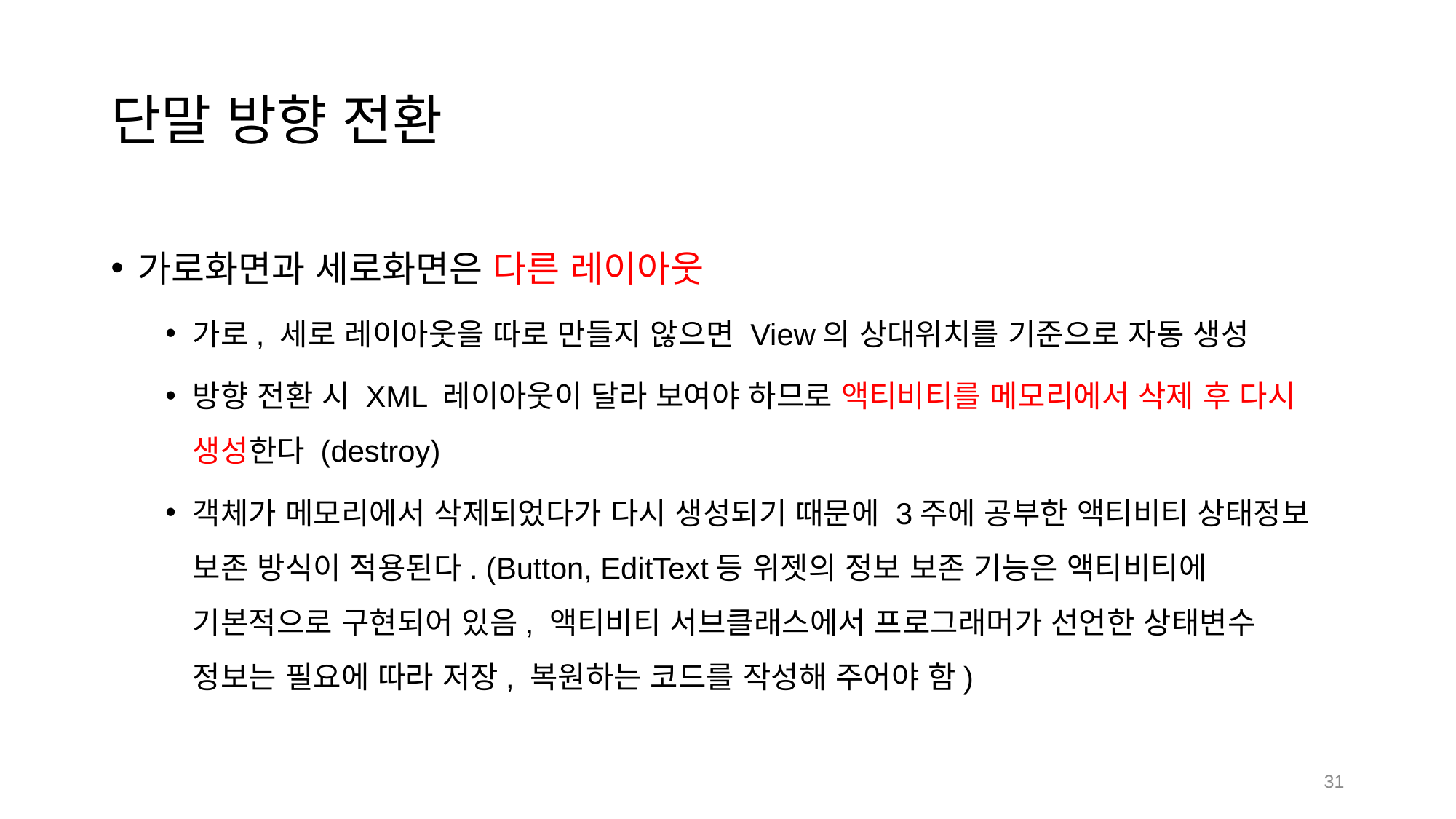

# 단말 방향 전환
가로화면과 세로화면은 다른 레이아웃
가로, 세로 레이아웃을 따로 만들지 않으면 View의 상대위치를 기준으로 자동 생성
방향 전환 시 XML 레이아웃이 달라 보여야 하므로 액티비티를 메모리에서 삭제 후 다시 생성한다 (destroy)
객체가 메모리에서 삭제되었다가 다시 생성되기 때문에 3주에 공부한 액티비티 상태정보 보존 방식이 적용된다. (Button, EditText등 위젯의 정보 보존 기능은 액티비티에 기본적으로 구현되어 있음, 액티비티 서브클래스에서 프로그래머가 선언한 상태변수 정보는 필요에 따라 저장, 복원하는 코드를 작성해 주어야 함)
31